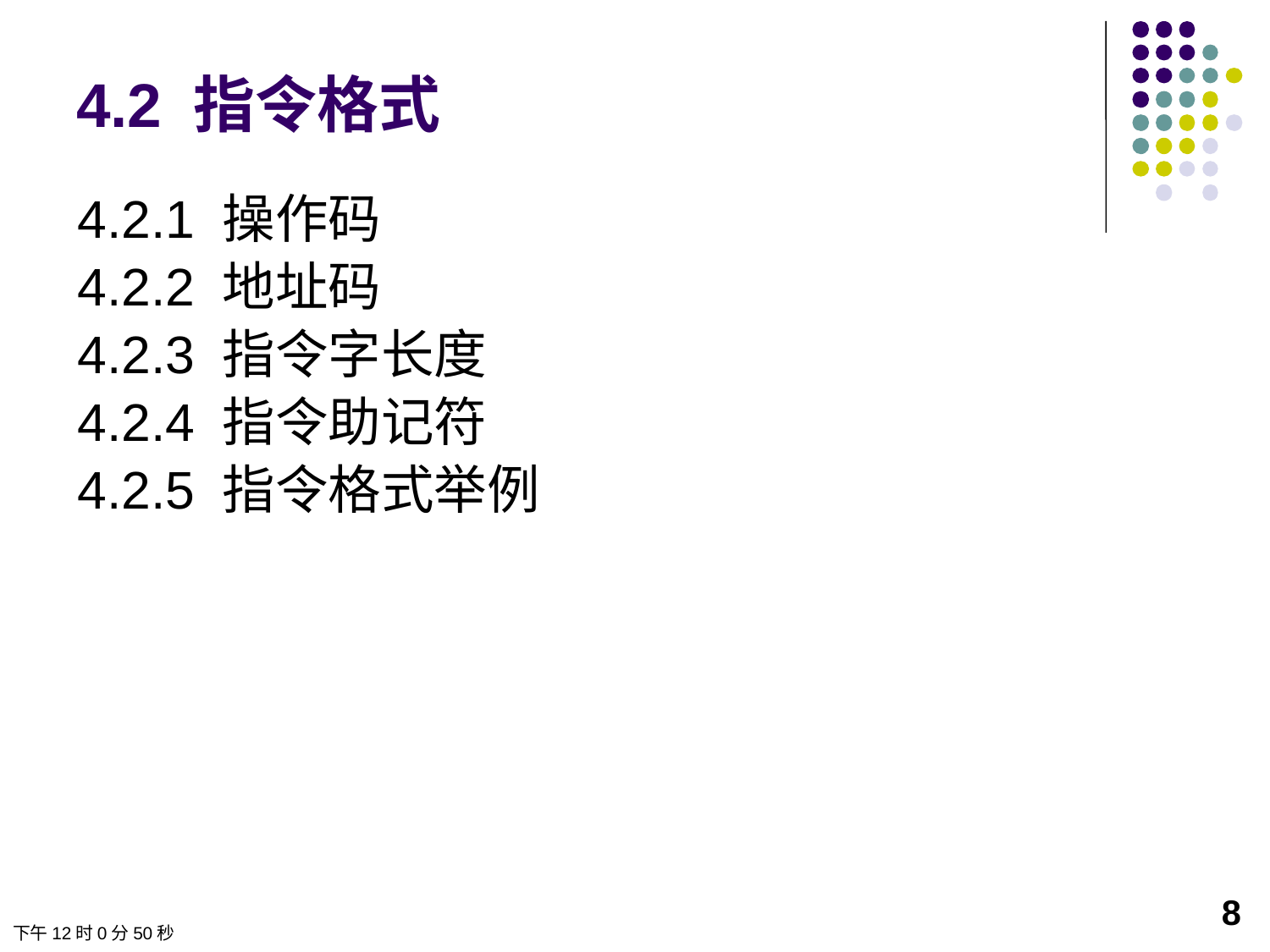

# 4.2 指令格式
4.2.1 操作码
4.2.2 地址码
4.2.3 指令字长度
4.2.4 指令助记符
4.2.5 指令格式举例

8
下午12时0分50秒